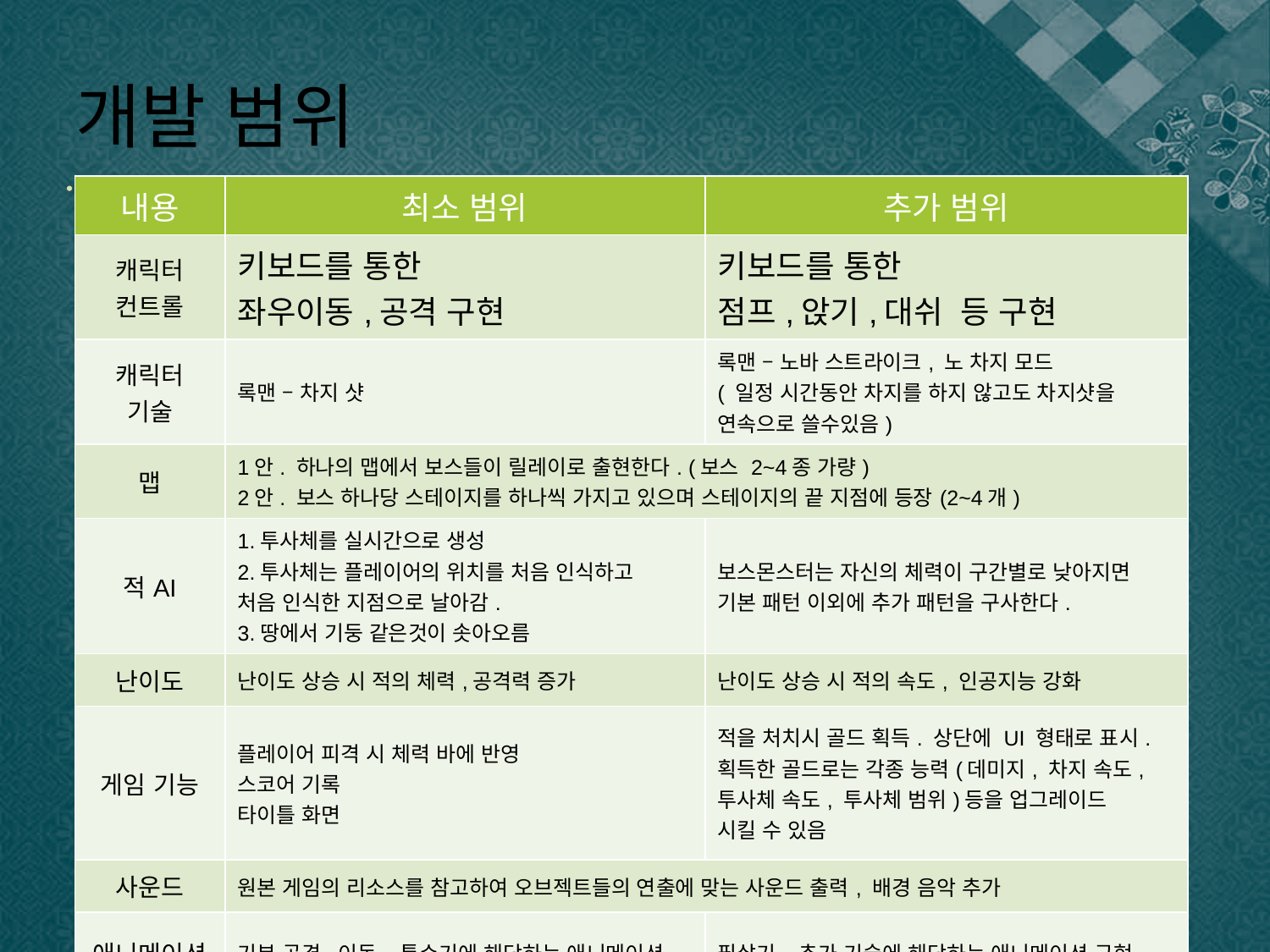

# 개발 범위
| 내용 | 최소 범위 | 추가 범위 |
| --- | --- | --- |
| 캐릭터 컨트롤 | 키보드를 통한 좌우이동,공격 구현 | 키보드를 통한 점프,앉기,대쉬 등 구현 |
| 캐릭터 기술 | 록맨 – 차지 샷 | 록맨 – 노바 스트라이크, 노 차지 모드 ( 일정 시간동안 차지를 하지 않고도 차지샷을 연속으로 쓸수있음) |
| 맵 | 1안. 하나의 맵에서 보스들이 릴레이로 출현한다. (보스 2~4종 가량) 2안. 보스 하나당 스테이지를 하나씩 가지고 있으며 스테이지의 끝 지점에 등장(2~4개) |  |
| 적AI | 1.투사체를 실시간으로 생성 2.투사체는 플레이어의 위치를 처음 인식하고 처음 인식한 지점으로 날아감. 3.땅에서 기둥 같은것이 솟아오름 | 보스몬스터는 자신의 체력이 구간별로 낮아지면 기본 패턴 이외에 추가 패턴을 구사한다. |
| 난이도 | 난이도 상승 시 적의 체력,공격력 증가 | 난이도 상승 시 적의 속도, 인공지능 강화 |
| 게임 기능 | 플레이어 피격 시 체력 바에 반영 스코어 기록 타이틀 화면 | 적을 처치시 골드 획득. 상단에 UI 형태로 표시. 획득한 골드로는 각종 능력(데미지, 차지 속도, 투사체 속도, 투사체 범위)등을 업그레이드 시킬 수 있음 |
| 사운드 | 원본 게임의 리소스를 참고하여 오브젝트들의 연출에 맞는 사운드 출력, 배경 음악 추가 |  |
| 애니메이션 | 기본 공격,이동, 특수기에 해당하는 애니메이션 | 필살기, 추가 기술에 해당하는 애니메이션 구현 |